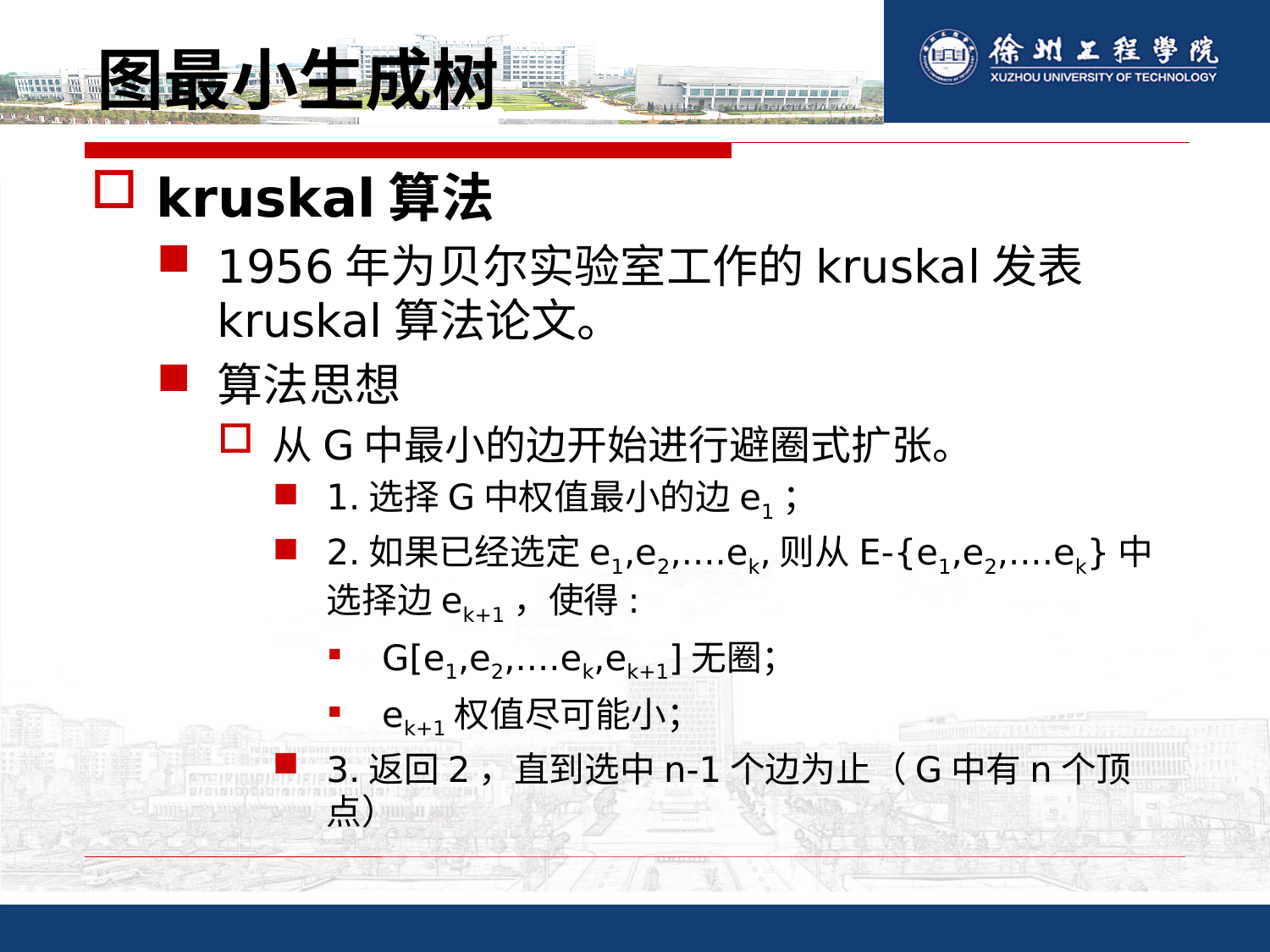

# 图最小生成树
kruskal算法
1956年为贝尔实验室工作的kruskal发表kruskal算法论文。
算法思想
从G中最小的边开始进行避圈式扩张。
1.选择G中权值最小的边e1；
2.如果已经选定e1,e2,....ek,则从E-{e1,e2,....ek}中选择边ek+1，使得:
G[e1,e2,....ek,ek+1]无圈；
ek+1权值尽可能小；
3.返回2，直到选中n-1个边为止（G中有n个顶点）